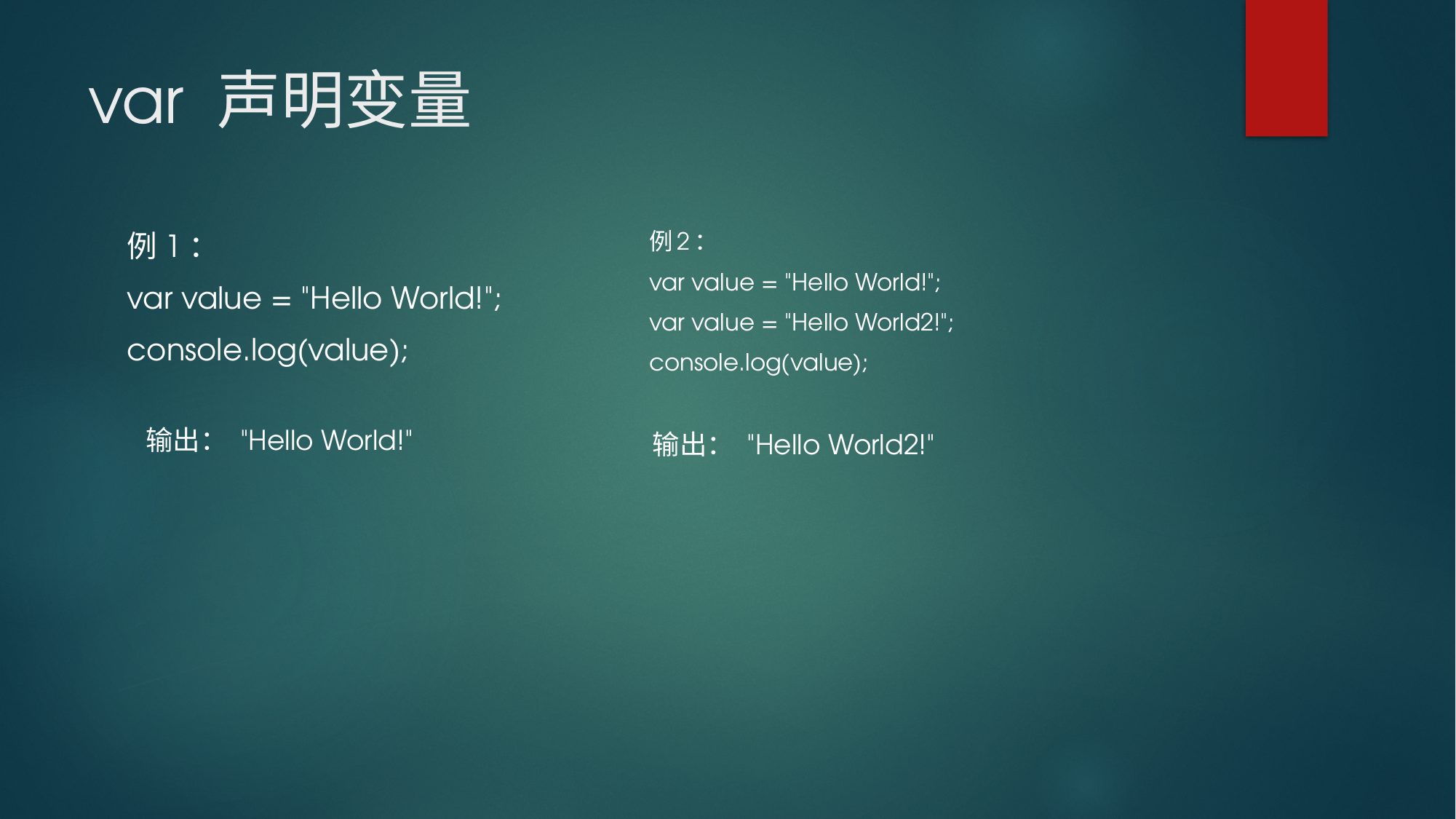

# var 声明变量
例1：
var value = "Hello World!";
console.log(value);

例2：
var value = "Hello World!";
var value = "Hello World2!";
console.log(value);

输出： "Hello World!"
输出： "Hello World2!"